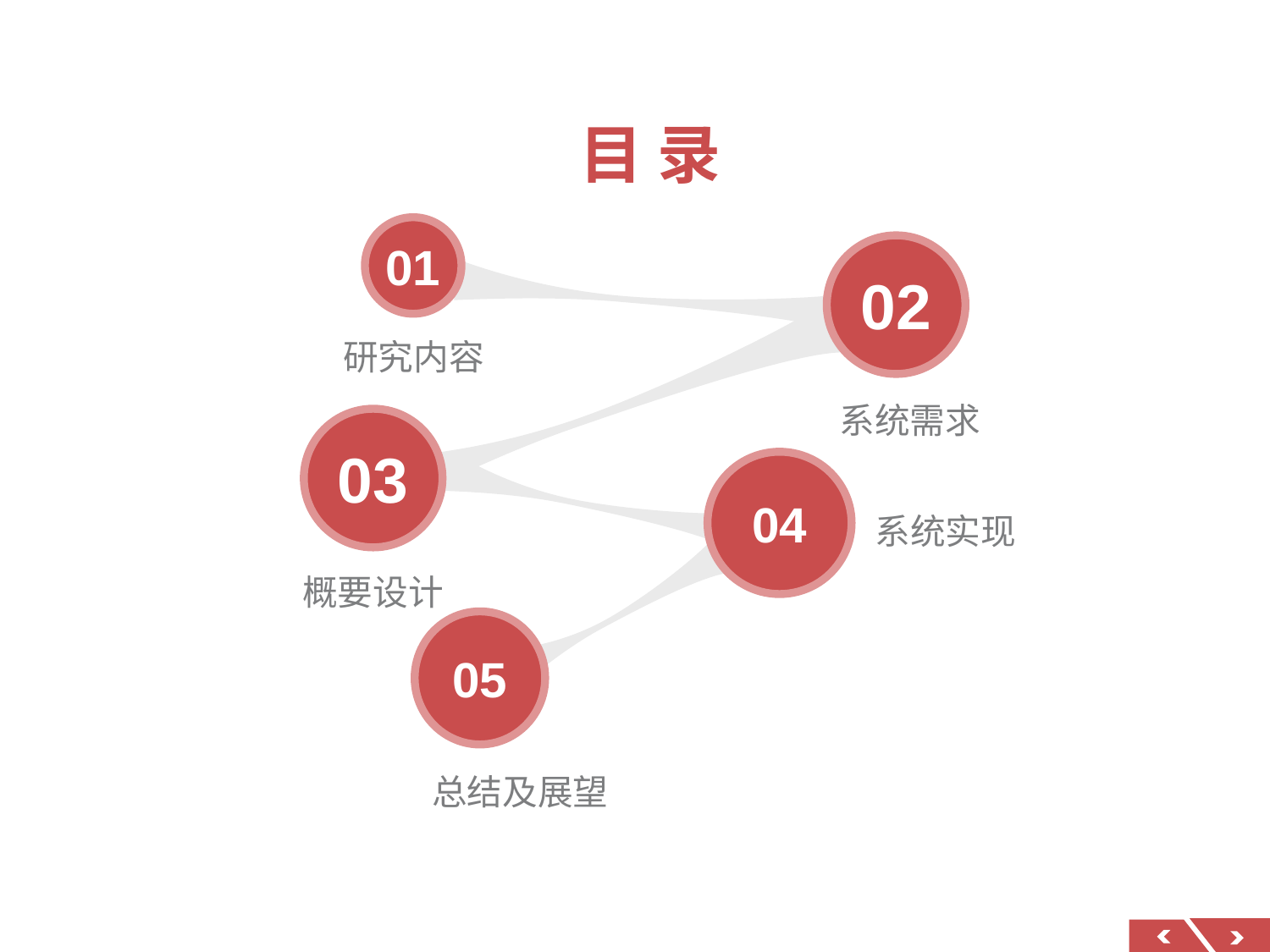

目 录
01
02

研究内容

系统需求

03
04

系统实现

概要设计

05

总结及展望